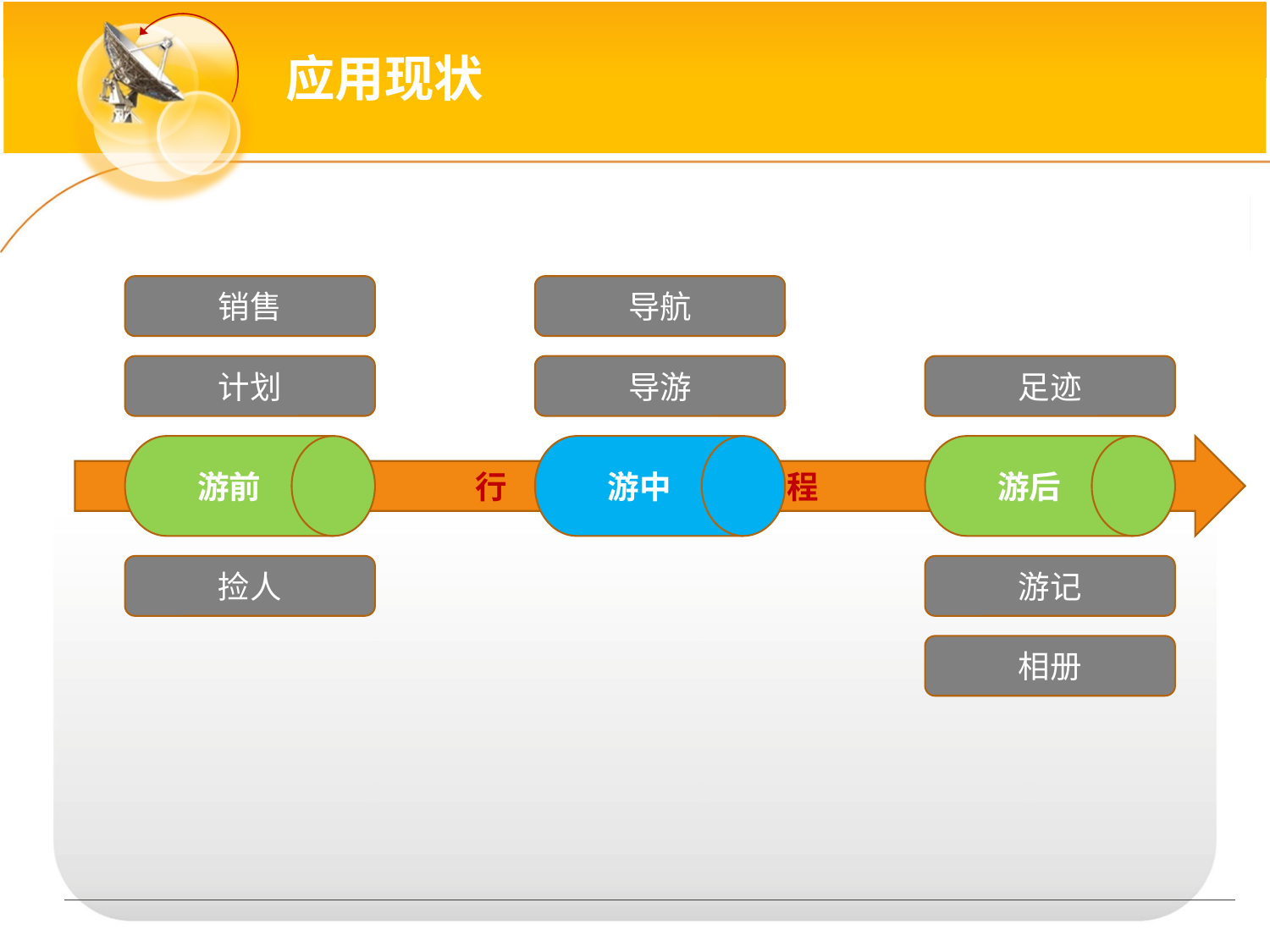

# 应用现状
销售
导航
计划
导游
足迹
行                                       程
游前
游中
游后
捡人
游记
相册